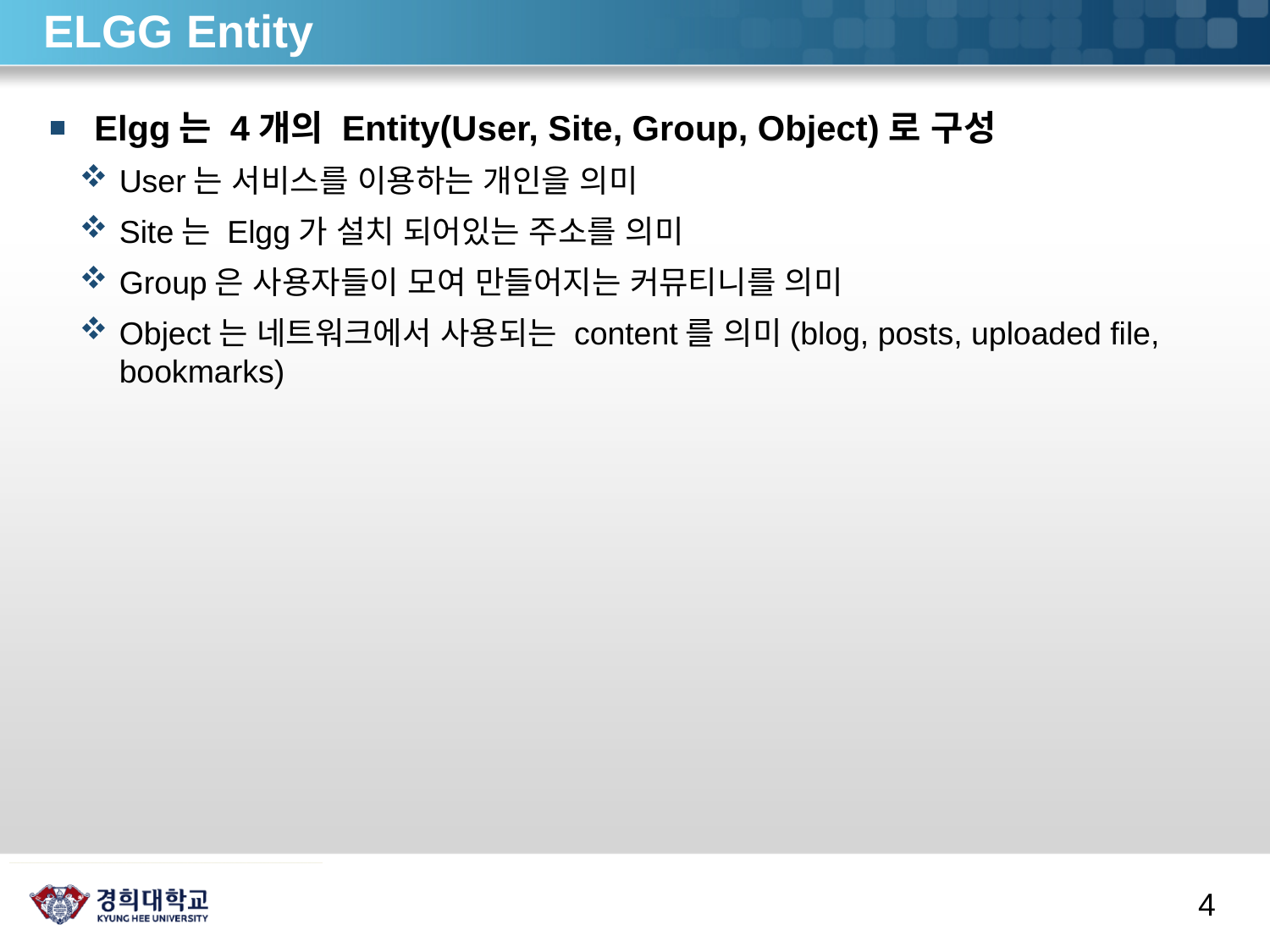

# ELGG Entity
Elgg는 4개의 Entity(User, Site, Group, Object)로 구성
User는 서비스를 이용하는 개인을 의미
Site는 Elgg가 설치 되어있는 주소를 의미
Group은 사용자들이 모여 만들어지는 커뮤티니를 의미
Object는 네트워크에서 사용되는 content를 의미(blog, posts, uploaded file, bookmarks)